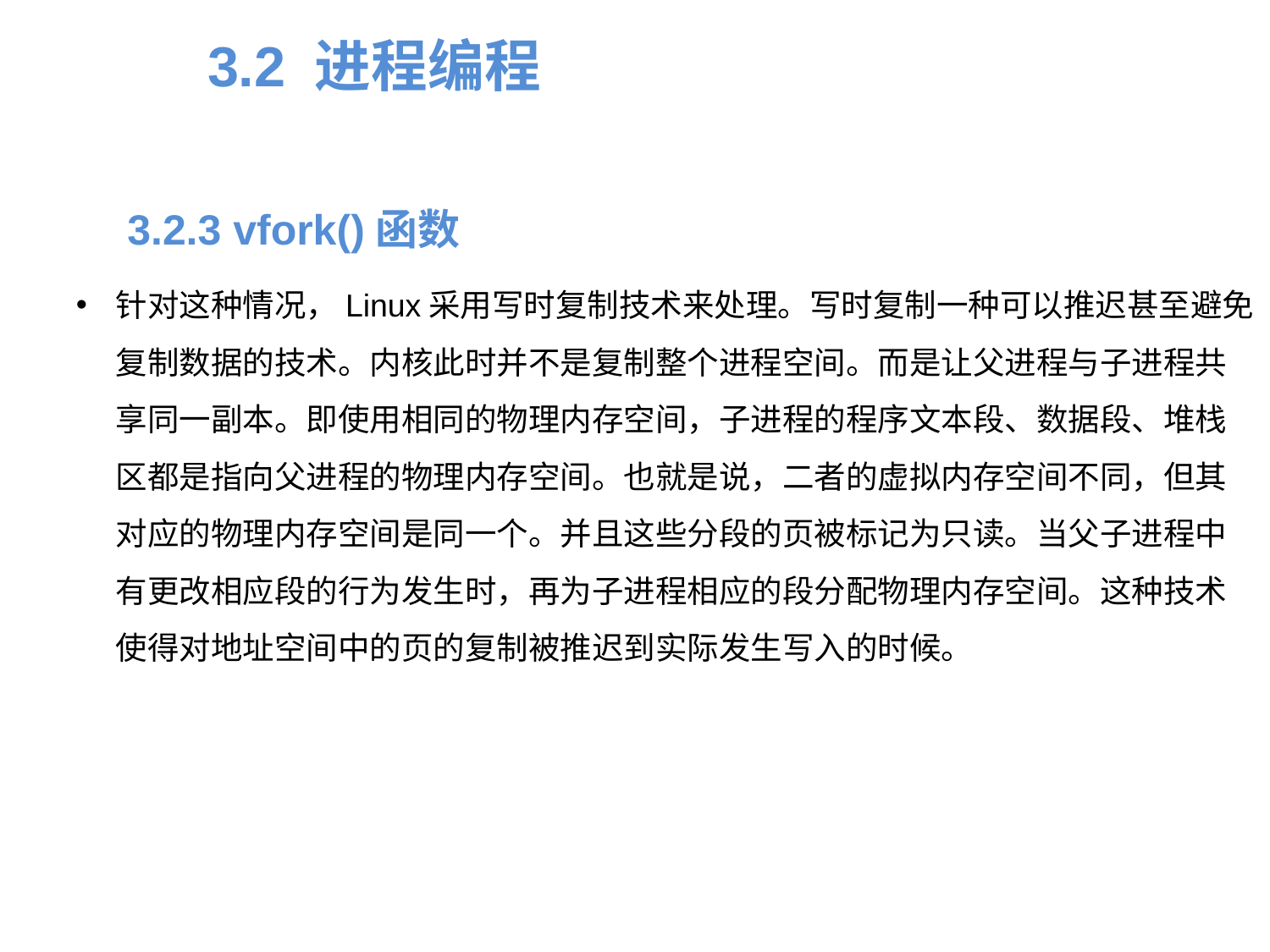

3.2 进程编程
3.2.3 vfork()函数
针对这种情况，Linux采用写时复制技术来处理。写时复制一种可以推迟甚至避免复制数据的技术。内核此时并不是复制整个进程空间。而是让父进程与子进程共享同一副本。即使用相同的物理内存空间，子进程的程序文本段、数据段、堆栈区都是指向父进程的物理内存空间。也就是说，二者的虚拟内存空间不同，但其对应的物理内存空间是同一个。并且这些分段的页被标记为只读。当父子进程中有更改相应段的行为发生时，再为子进程相应的段分配物理内存空间。这种技术使得对地址空间中的页的复制被推迟到实际发生写入的时候。